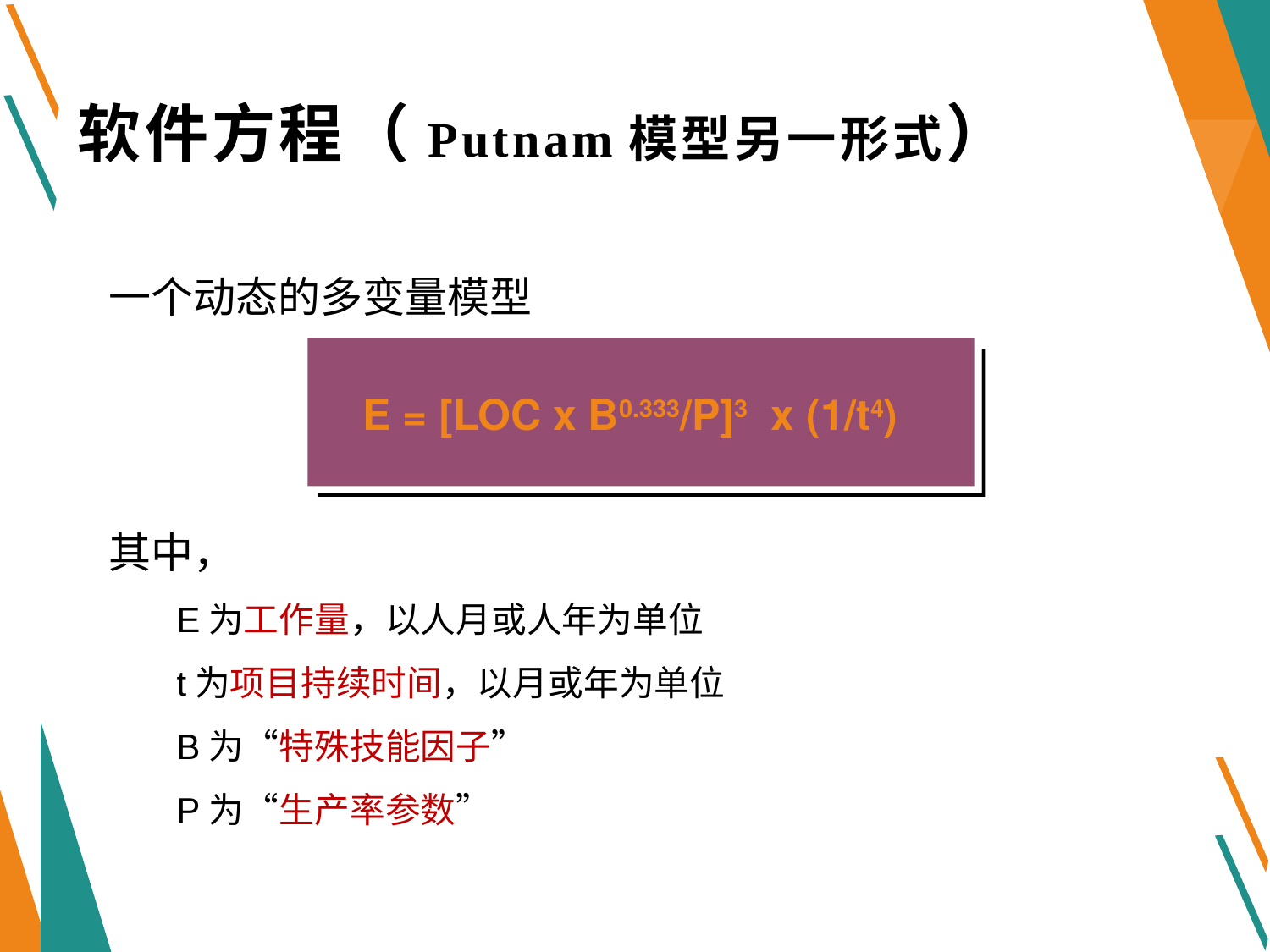

# 软件方程（Putnam模型另一形式）
一个动态的多变量模型

		E = [LOC x B0.333/P]3  x (1/t4)
其中，
       E为工作量，以人月或人年为单位
       t为项目持续时间，以月或年为单位
       B为“特殊技能因子”
       P为“生产率参数”

31